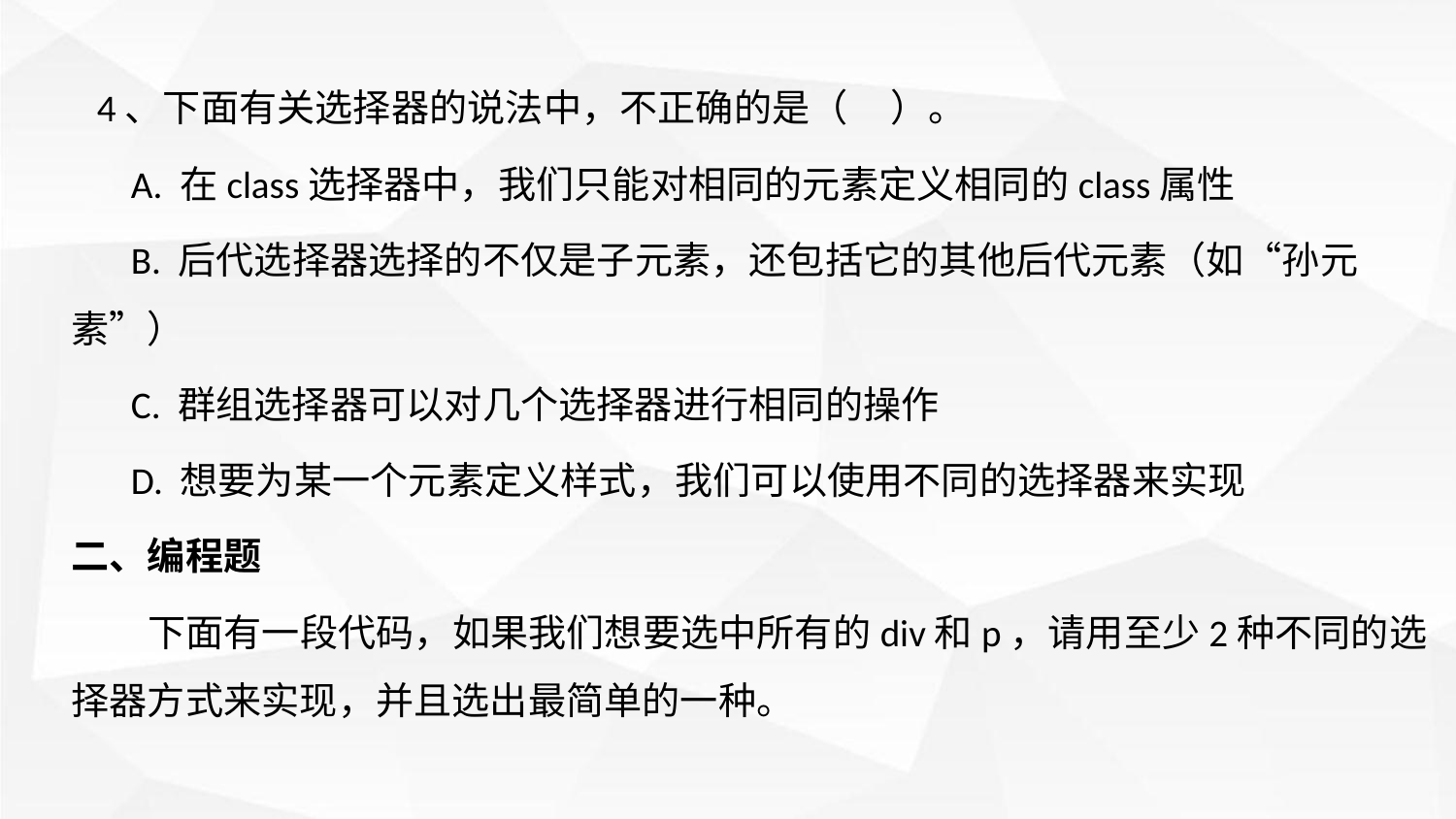

4、下面有关选择器的说法中，不正确的是（     ）。
       A. 在class选择器中，我们只能对相同的元素定义相同的class属性
       B. 后代选择器选择的不仅是子元素，还包括它的其他后代元素（如“孙元素”）
       C. 群组选择器可以对几个选择器进行相同的操作
       D. 想要为某一个元素定义样式，我们可以使用不同的选择器来实现
二、编程题
        下面有一段代码，如果我们想要选中所有的div和p，请用至少2种不同的选择器方式来实现，并且选出最简单的一种。